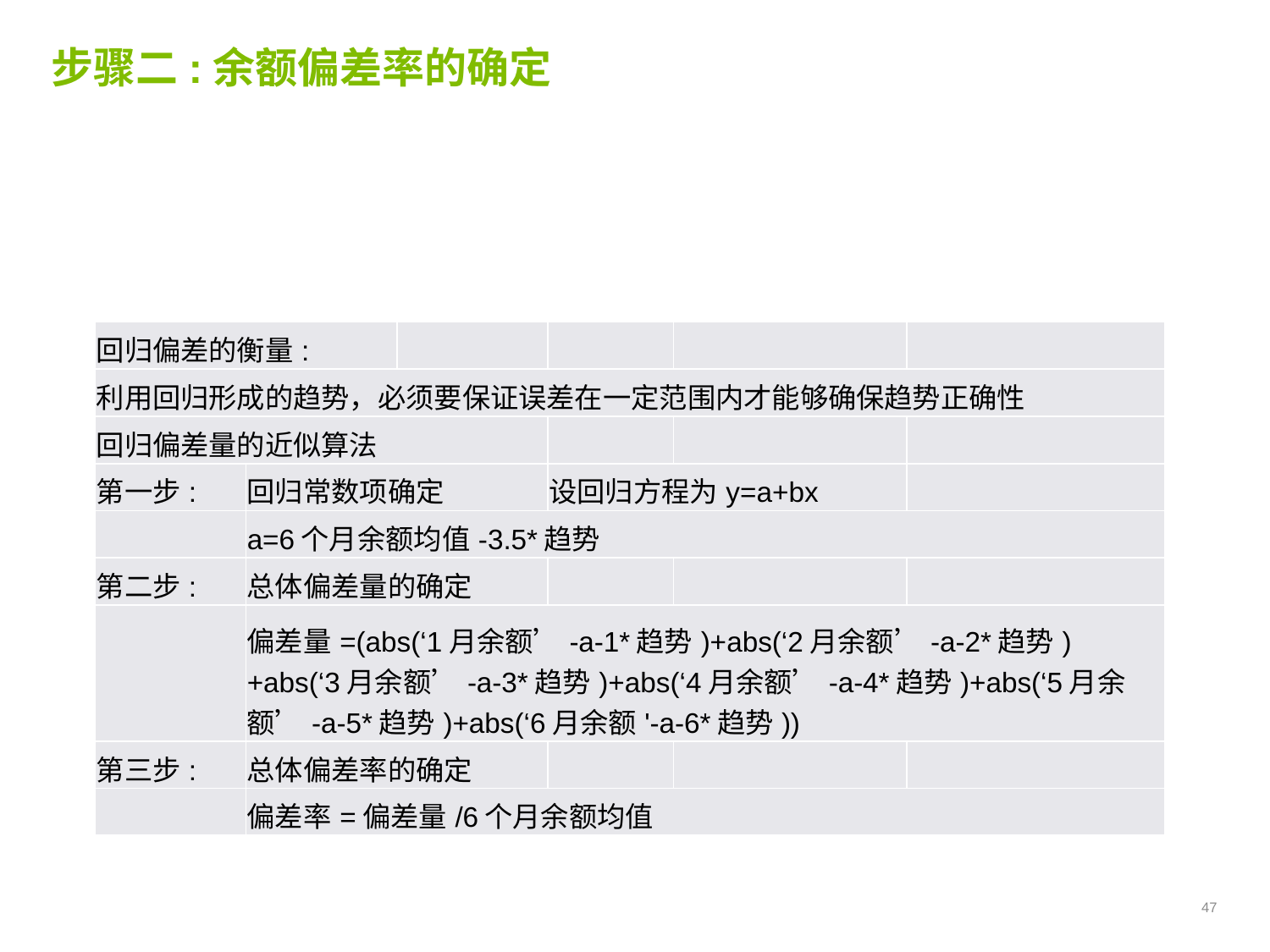

# 步骤二:余额偏差率的确定

| 回归偏差的衡量: |  |  |  |  |  |
| --- | --- | --- | --- | --- | --- |
| 利用回归形成的趋势，必须要保证误差在一定范围内才能够确保趋势正确性 |  |  |  |  |  |
| 回归偏差量的近似算法 |  |  |  |  |  |
| 第一步: | 回归常数项确定 |  | 设回归方程为y=a+bx |  |  |
|  | a=6个月余额均值-3.5\*趋势 |  |  |  |  |
| 第二步: | 总体偏差量的确定 |  |  |  |  |
|  | 偏差量=(abs(‘1月余额’-a-1\*趋势)+abs(‘2月余额’-a-2\*趋势)+abs(‘3月余额’-a-3\*趋势)+abs(‘4月余额’-a-4\*趋势)+abs(‘5月余额’-a-5\*趋势)+abs(‘6月余额'-a-6\*趋势)) |  |  |  |  |
| 第三步: | 总体偏差率的确定 |  |  |  |  |
|  | 偏差率=偏差量/6个月余额均值 |  |  |  |  |
47